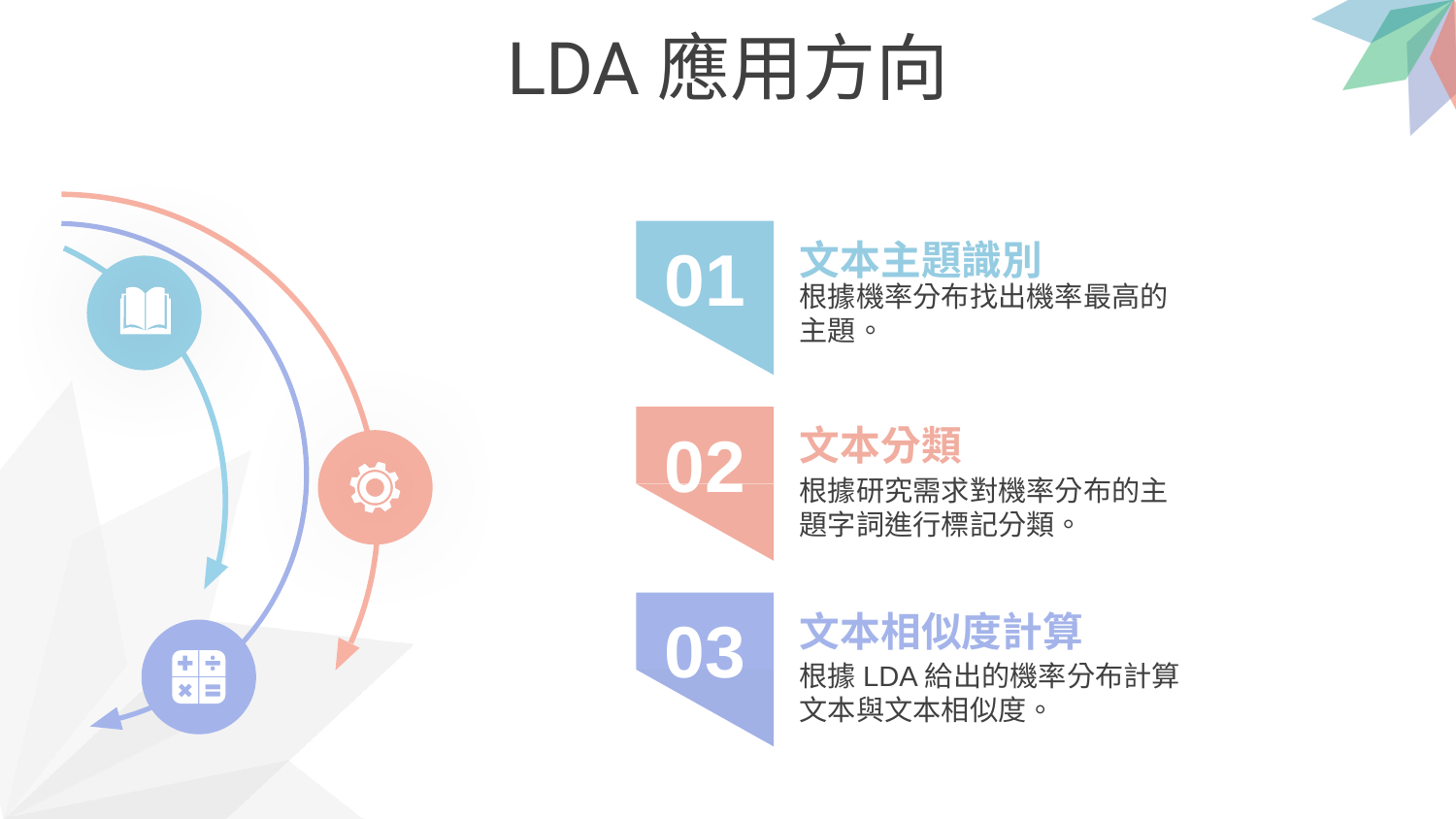

LDA應用方向

01
文本主題識別

根據機率分布找出機率最高的主題。

02
文本分類
根據研究需求對機率分布的主題字詞進行標記分類。

03
文本相似度計算
根據LDA給出的機率分布計算文本與文本相似度。